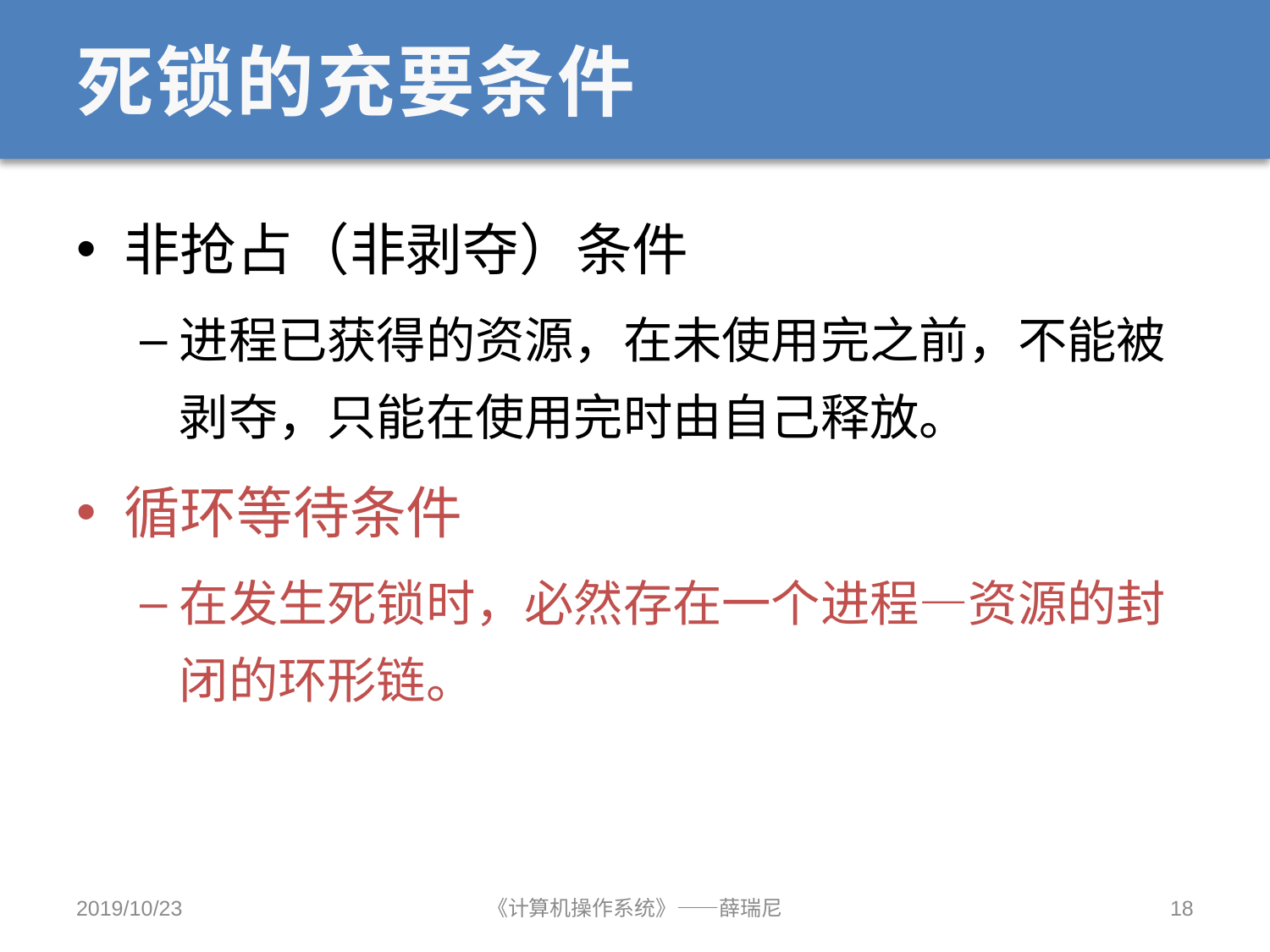

# 死锁的充要条件
非抢占（非剥夺）条件
进程已获得的资源，在未使用完之前，不能被剥夺，只能在使用完时由自己释放。
循环等待条件
在发生死锁时，必然存在一个进程—资源的封闭的环形链。

2019/10/23
《计算机操作系统》——薛瑞尼
18